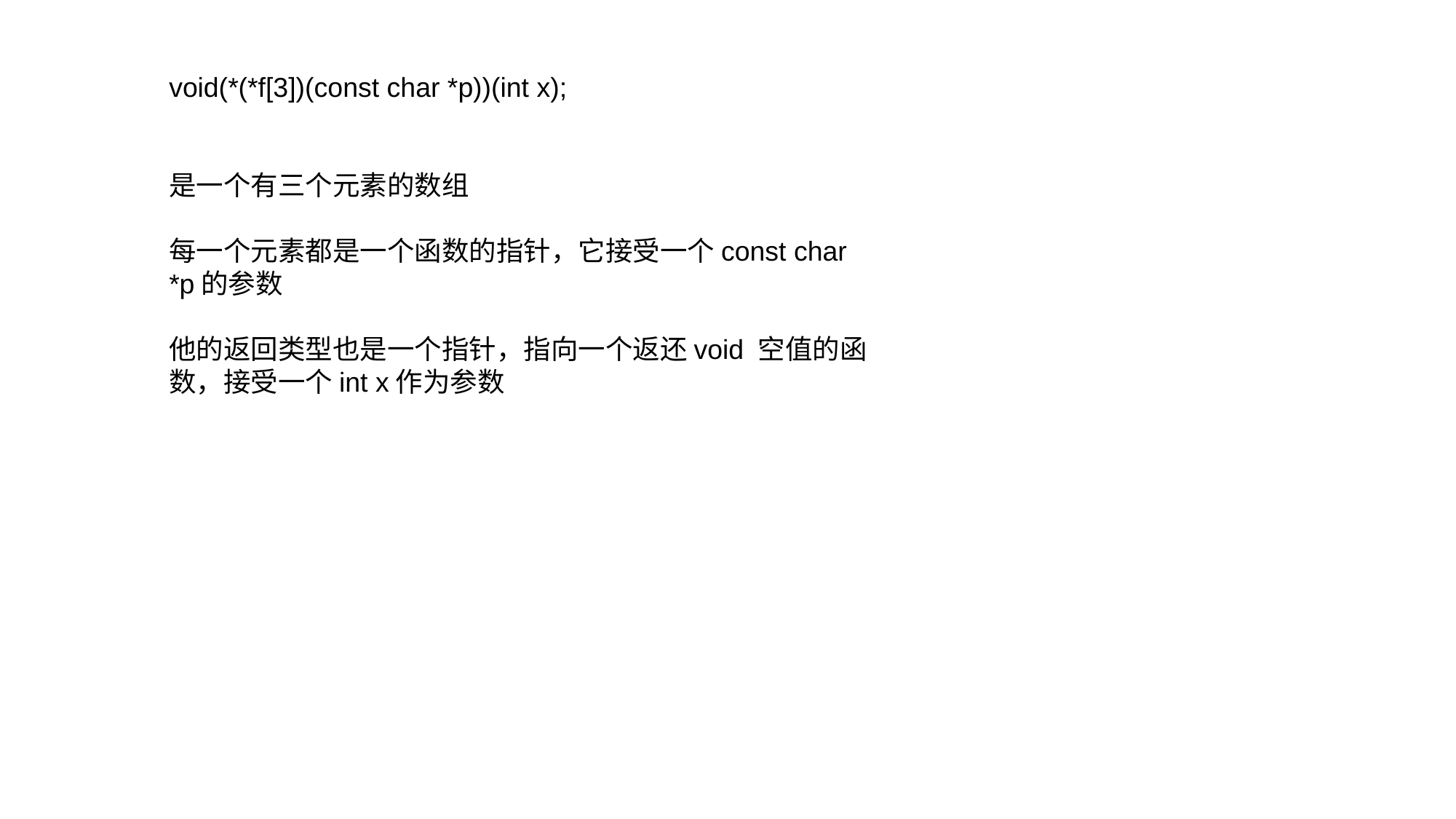

void(*(*f[3])(const char *p))(int x);

是一个有三个元素的数组

每一个元素都是一个函数的指针，它接受一个const char *p的参数

他的返回类型也是一个指针，指向一个返还void 空值的函数，接受一个int x作为参数